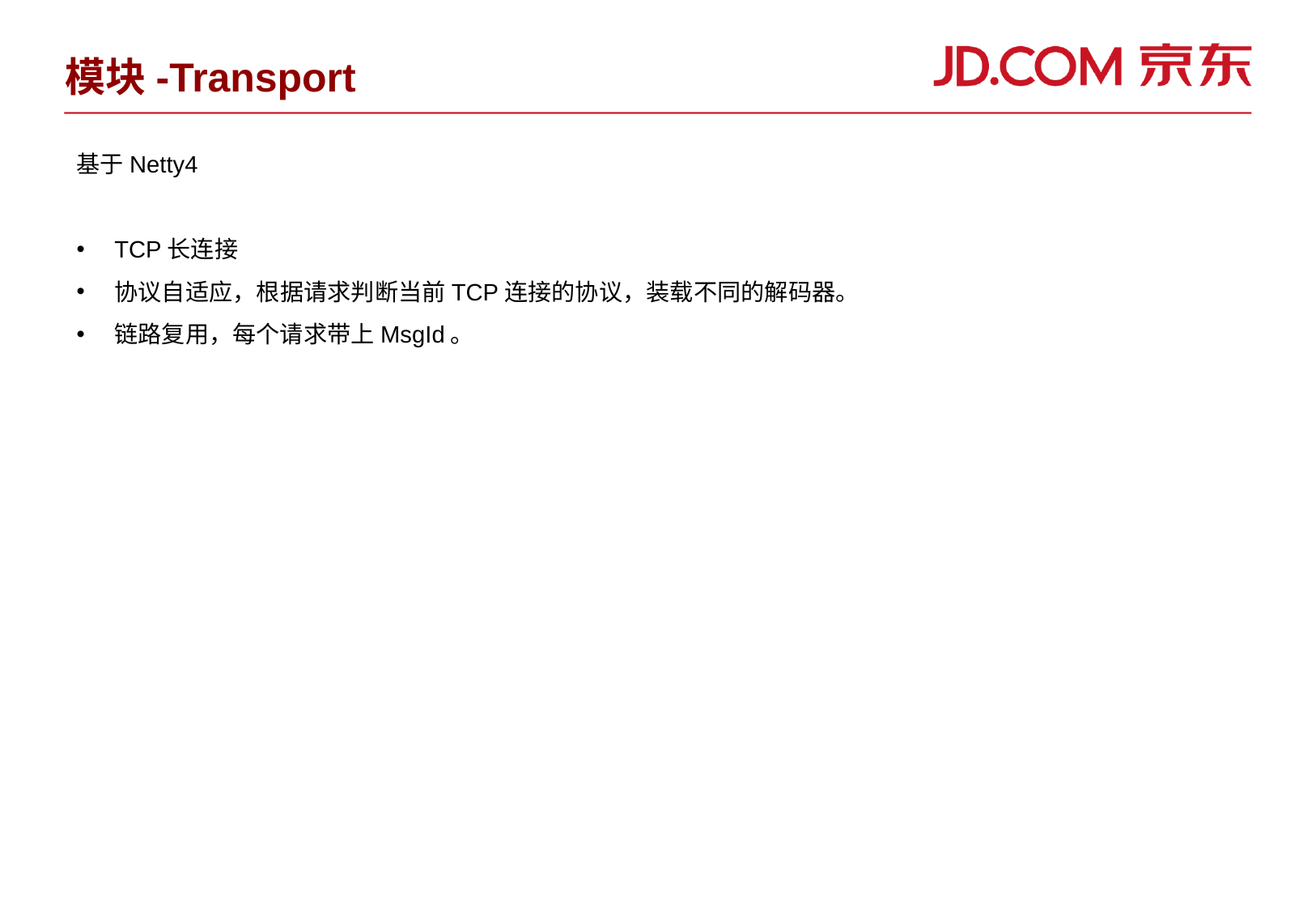

模块-Transport
基于Netty4

TCP长连接
协议自适应，根据请求判断当前TCP连接的协议，装载不同的解码器。
链路复用，每个请求带上MsgId。